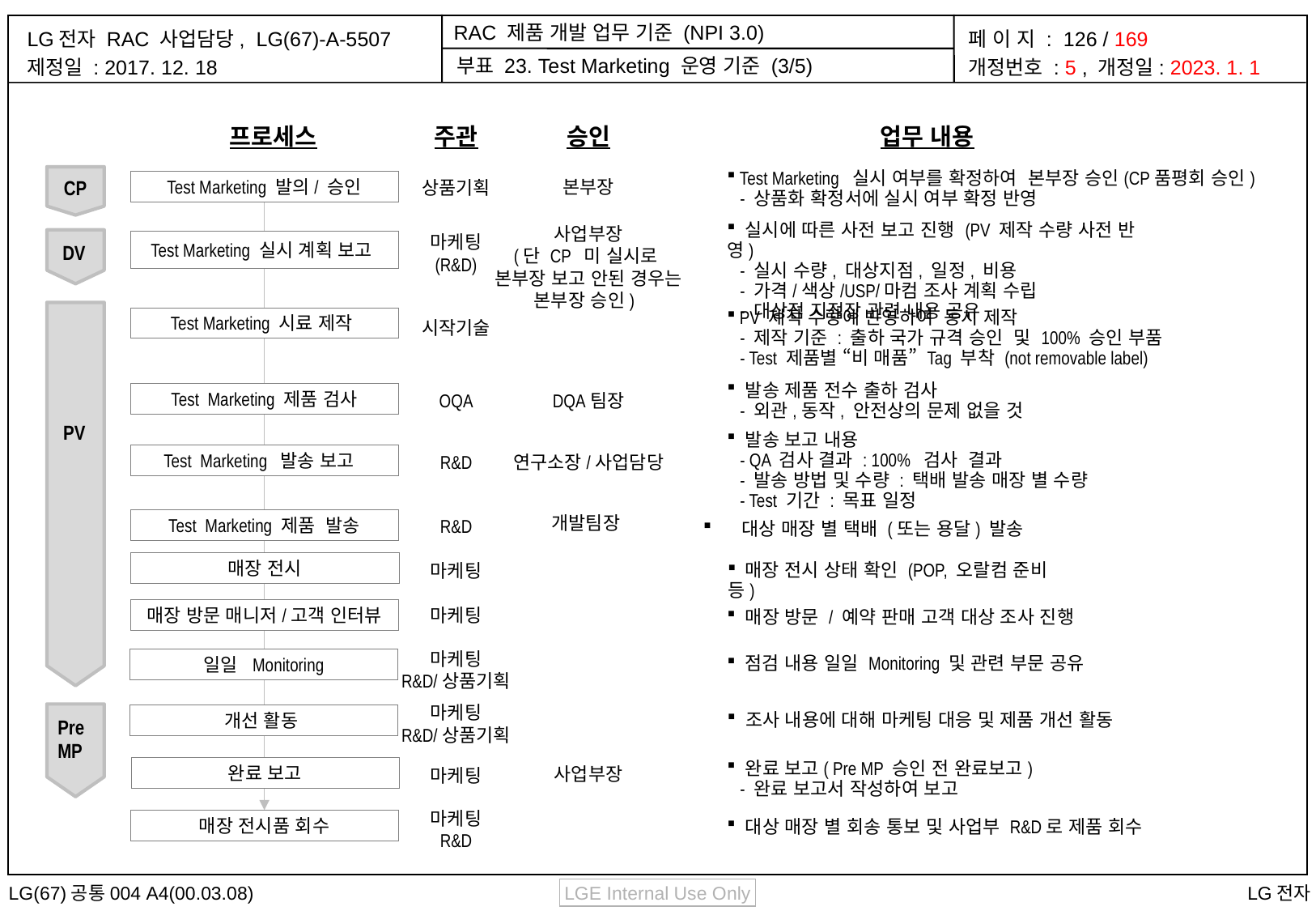

부표 23. Test Marketing 운영 기준 (3/5)
프로세스
주관
승인
업무 내용

 Test Marketing  실시 여부를 확정하여  본부장 승인(CP품평회 승인)
   - 상품화 확정서에 실시 여부 확정 반영
본부장
CP
상품기획
Test Marketing 발의/ 승인
 실시에 따른 사전 보고 진행 (PV 제작 수량 사전 반영)
   - 실시 수량, 대상지점, 일정, 비용
   - 가격/색상/USP/마컴 조사 계획 수립
   - 대상점 지점장 관련 내용 공유
사업부장
(단 CP  미 실시로
본부장 보고 안된 경우는
본부장 승인)
마케팅
(R&D)

Test Marketing 실시 계획 보고
DV
 PV 제작 수량에 반영하여  동시 제작
   - 제작 기준 : 출하 국가 규격 승인  및 100% 승인 부품
   - Test 제품별 “비 매품” Tag 부착 (not removable label)
Test Marketing 시료 제작
시작기술
 발송 제품 전수 출하 검사
   - 외관,동작, 안전상의 문제 없을 것
DQA팀장
Test  Marketing 제품 검사
OQA
PV
 발송 보고 내용
   - QA 검사 결과 : 100%  검사  결과
   - 발송 방법 및 수량 : 택배 발송 매장 별 수량
   - Test 기간 : 목표 일정
Test  Marketing  발송 보고
연구소장/사업담당
R&D

개발팀장
R&D
Test  Marketing 제품  발송
 대상 매장 별 택배 (또는 용달) 발송
매장 전시
마케팅
 매장 전시 상태 확인 (POP, 오랄컴 준비 등)
마케팅
매장 방문 매니저/고객 인터뷰
 매장 방문 / 예약 판매 고객 대상 조사 진행
마케팅
R&D/상품기획
 점검 내용 일일 Monitoring 및 관련 부문 공유
일일  Monitoring
마케팅
R&D/상품기획
 조사 내용에 대해 마케팅 대응 및 제품 개선 활동
개선 활동
Pre
MP

 완료 보고( Pre MP 승인 전 완료보고)
   - 완료 보고서 작성하여 보고
사업부장
완료 보고
마케팅
마케팅
R&D
매장 전시품 회수
 대상 매장 별 회송 통보 및 사업부 R&D로 제품 회수